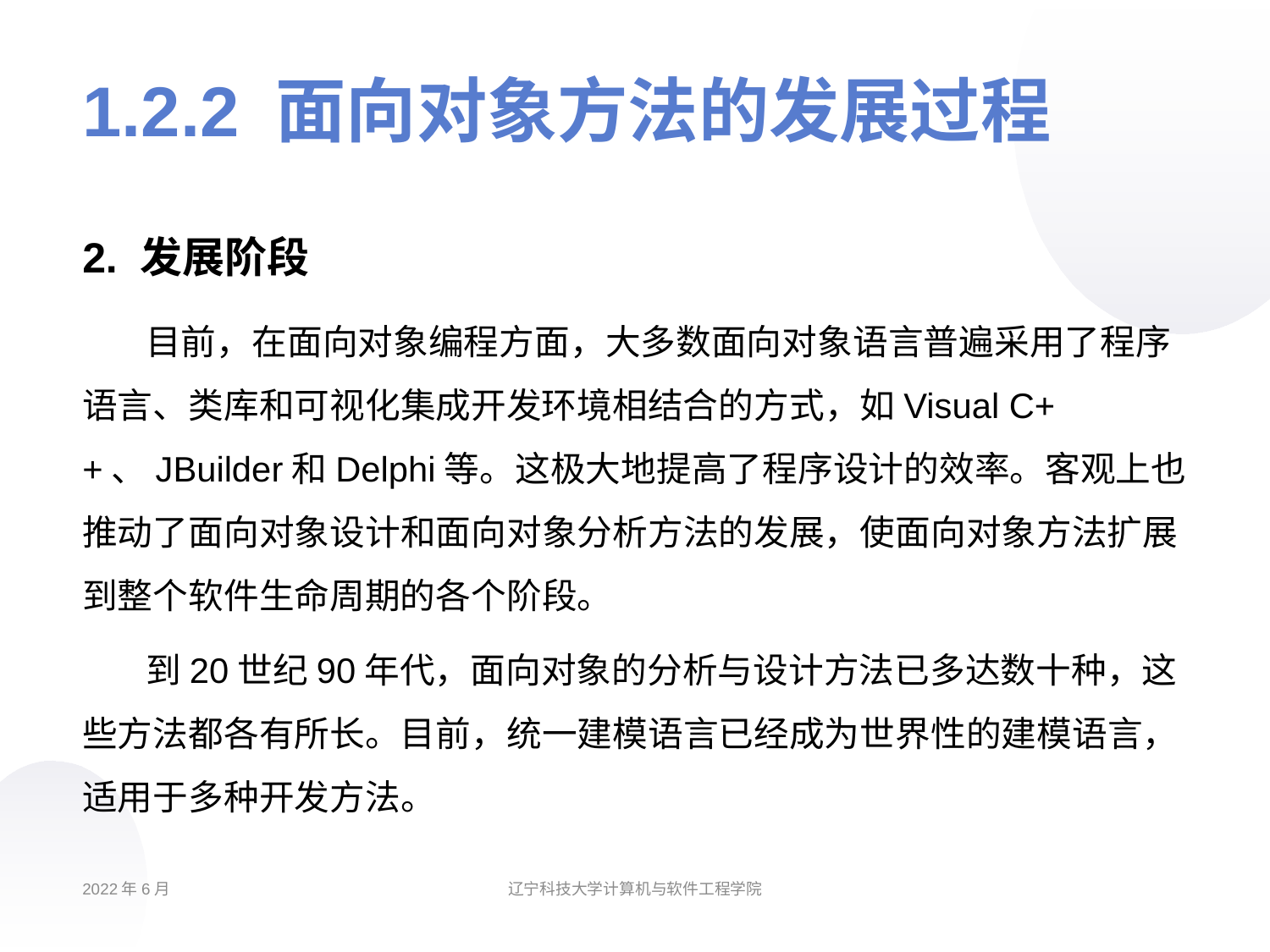

# 1.2.2 面向对象方法的发展过程
2. 发展阶段
目前，在面向对象编程方面，大多数面向对象语言普遍采用了程序语言、类库和可视化集成开发环境相结合的方式，如Visual C++、JBuilder和Delphi等。这极大地提高了程序设计的效率。客观上也推动了面向对象设计和面向对象分析方法的发展，使面向对象方法扩展到整个软件生命周期的各个阶段。
到20世纪90年代，面向对象的分析与设计方法已多达数十种，这些方法都各有所长。目前，统一建模语言已经成为世界性的建模语言，适用于多种开发方法。

2022年6月
辽宁科技大学计算机与软件工程学院
98